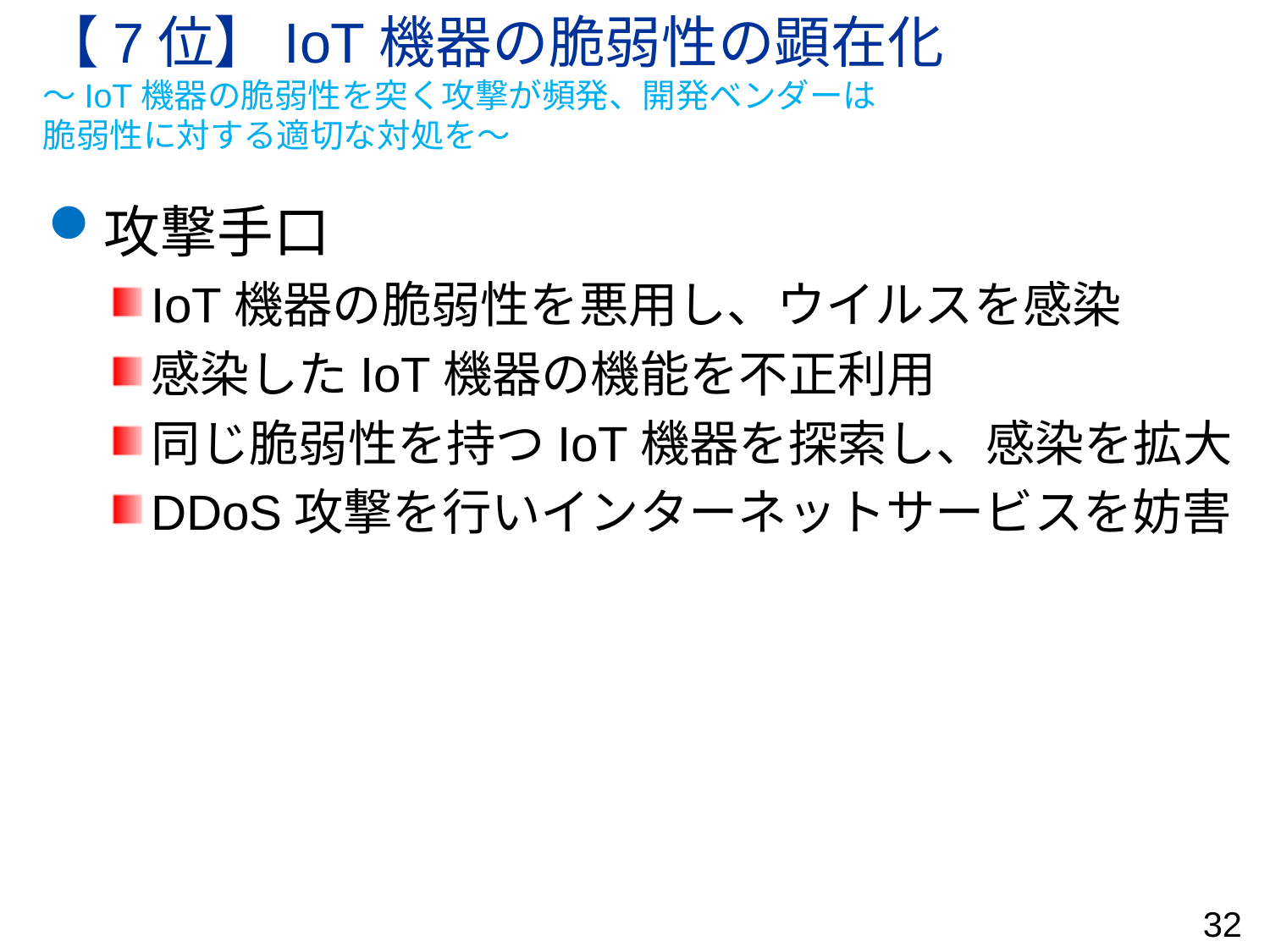

# 【7位】IoT機器の脆弱性の顕在化 ～IoT機器の脆弱性を突く攻撃が頻発、開発ベンダーは 脆弱性に対する適切な対処を～

攻撃手口
IoT機器の脆弱性を悪用し、ウイルスを感染
感染したIoT機器の機能を不正利用
同じ脆弱性を持つIoT機器を探索し、感染を拡大
DDoS攻撃を行いインターネットサービスを妨害

32